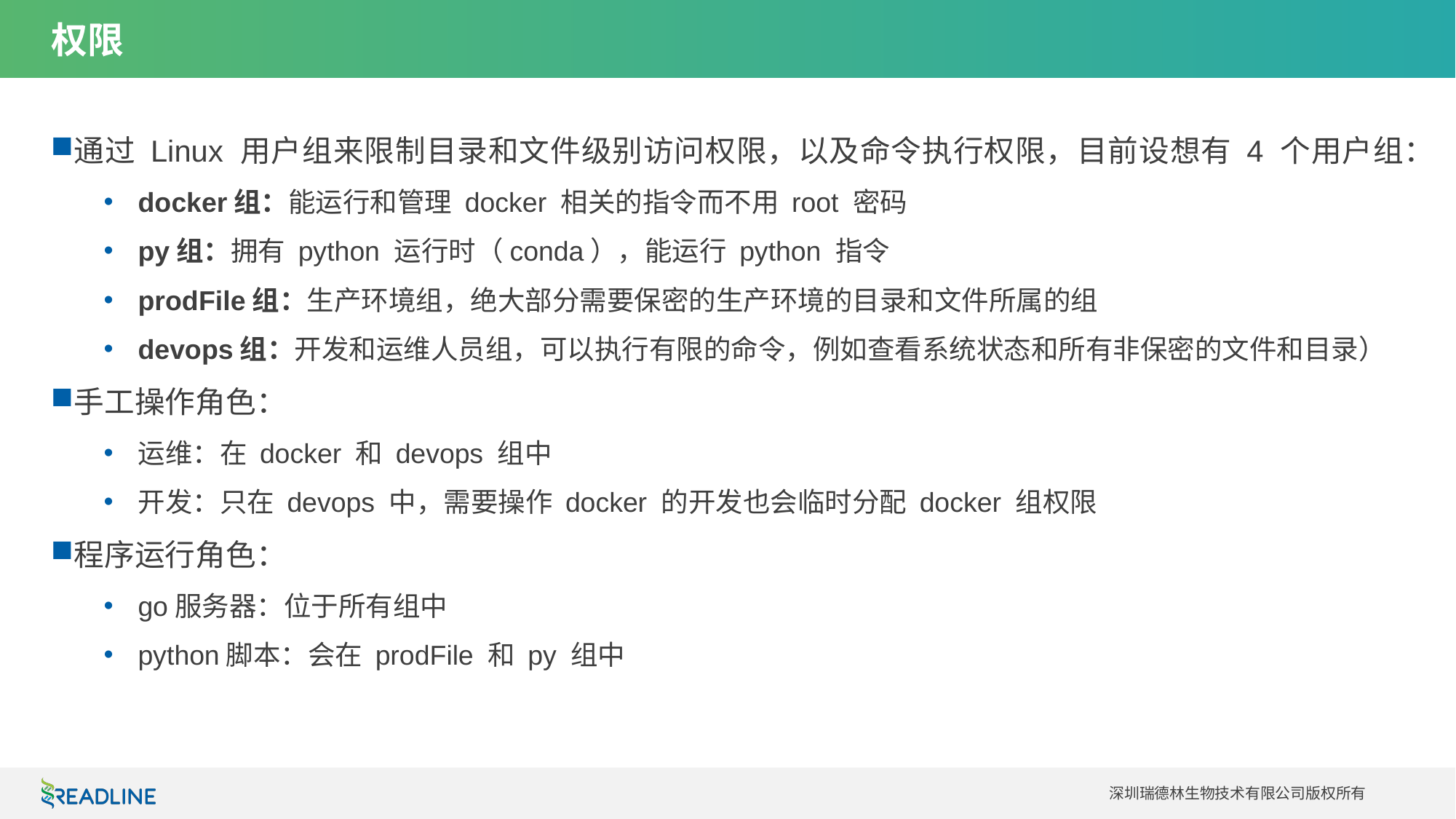

# 权限
通过 Linux 用户组来限制目录和文件级别访问权限，以及命令执行权限，目前设想有 4 个用户组：
docker组：能运行和管理 docker 相关的指令而不用 root 密码
py组：拥有 python 运行时（conda），能运行 python 指令
prodFile组：生产环境组，绝大部分需要保密的生产环境的目录和文件所属的组
devops组：开发和运维人员组，可以执行有限的命令，例如查看系统状态和所有非保密的文件和目录）
手工操作角色：
运维：在 docker 和 devops 组中
开发：只在 devops 中，需要操作 docker 的开发也会临时分配 docker 组权限
程序运行角色：
go服务器：位于所有组中
python脚本：会在 prodFile 和 py 组中